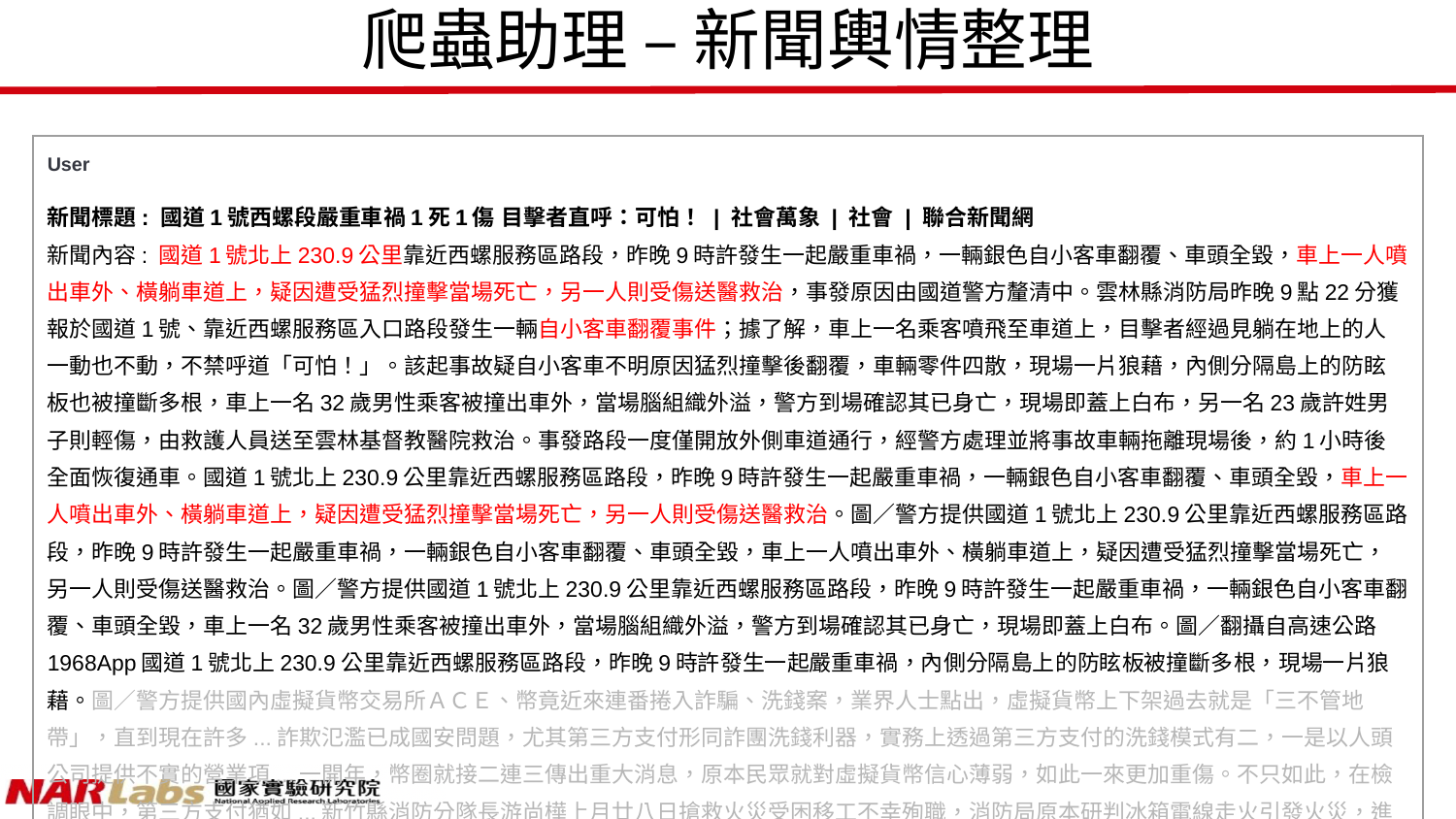

爬蟲助理 – 新聞輿情整理
| User 新聞標題: 國道1號西螺段嚴重車禍1死1傷 目擊者直呼：可怕！ | 社會萬象 | 社會 | 聯合新聞網 新聞內容: 國道1號北上230.9公里靠近西螺服務區路段，昨晚9時許發生一起嚴重車禍，一輛銀色自小客車翻覆、車頭全毀，車上一人噴出車外、橫躺車道上，疑因遭受猛烈撞擊當場死亡，另一人則受傷送醫救治，事發原因由國道警方釐清中。雲林縣消防局昨晚9點22分獲報於國道1號、靠近西螺服務區入口路段發生一輛自小客車翻覆事件；據了解，車上一名乘客噴飛至車道上，目擊者經過見躺在地上的人一動也不動，不禁呼道「可怕！」。該起事故疑自小客車不明原因猛烈撞擊後翻覆，車輛零件四散，現場一片狼藉，內側分隔島上的防眩板也被撞斷多根，車上一名32歲男性乘客被撞出車外，當場腦組織外溢，警方到場確認其已身亡，現場即蓋上白布，另一名23歲許姓男子則輕傷，由救護人員送至雲林基督教醫院救治。事發路段一度僅開放外側車道通行，經警方處理並將事故車輛拖離現場後，約1小時後全面恢復通車。國道1號北上230.9公里靠近西螺服務區路段，昨晚9時許發生一起嚴重車禍，一輛銀色自小客車翻覆、車頭全毀，車上一人噴出車外、橫躺車道上，疑因遭受猛烈撞擊當場死亡，另一人則受傷送醫救治。圖／警方提供國道1號北上230.9公里靠近西螺服務區路段，昨晚9時許發生一起嚴重車禍，一輛銀色自小客車翻覆、車頭全毀，車上一人噴出車外、橫躺車道上，疑因遭受猛烈撞擊當場死亡，另一人則受傷送醫救治。圖／警方提供國道1號北上230.9公里靠近西螺服務區路段，昨晚9時許發生一起嚴重車禍，一輛銀色自小客車翻覆、車頭全毀，車上一名32歲男性乘客被撞出車外，當場腦組織外溢，警方到場確認其已身亡，現場即蓋上白布。圖／翻攝自高速公路1968App國道1號北上230.9公里靠近西螺服務區路段，昨晚9時許發生一起嚴重車禍，內側分隔島上的防眩板被撞斷多根，現場一片狼藉。圖／警方提供國內虛擬貨幣交易所ＡＣＥ、幣竟近來連番捲入詐騙、洗錢案，業界人士點出，虛擬貨幣上下架過去就是「三不管地帶」，直到現在許多...詐欺氾濫已成國安問題，尤其第三方支付形同詐團洗錢利器，實務上透過第三方支付的洗錢模式有二，一是以人頭公司提供不實的營業項...一開年，幣圈就接二連三傳出重大消息，原本民眾就對虛擬貨幣信心薄弱，如此一來更加重傷。不只如此，在檢調眼中，第三方支付猶如...新竹縣消防分隊長游尚樺上月廿八日搶救火災受困移工不幸殉職，消防局原本研判冰箱電線走火引發火災，進一步調查卻發現移工起居室...新北市泰山區1名失蹤8天的9年級男學生，今天在已畢業的學長家裡被警方尋獲，健康情形良好，急著澄清網路誤傳他去住女朋友家，...廿四歲許姓男子前晚駕車載蘇姓友人，行經國道一號北上雲林路段時，疑因變換車道不當擦撞右前方一輛聯結車，車身失控撞上分隔島騰... |
| --- |